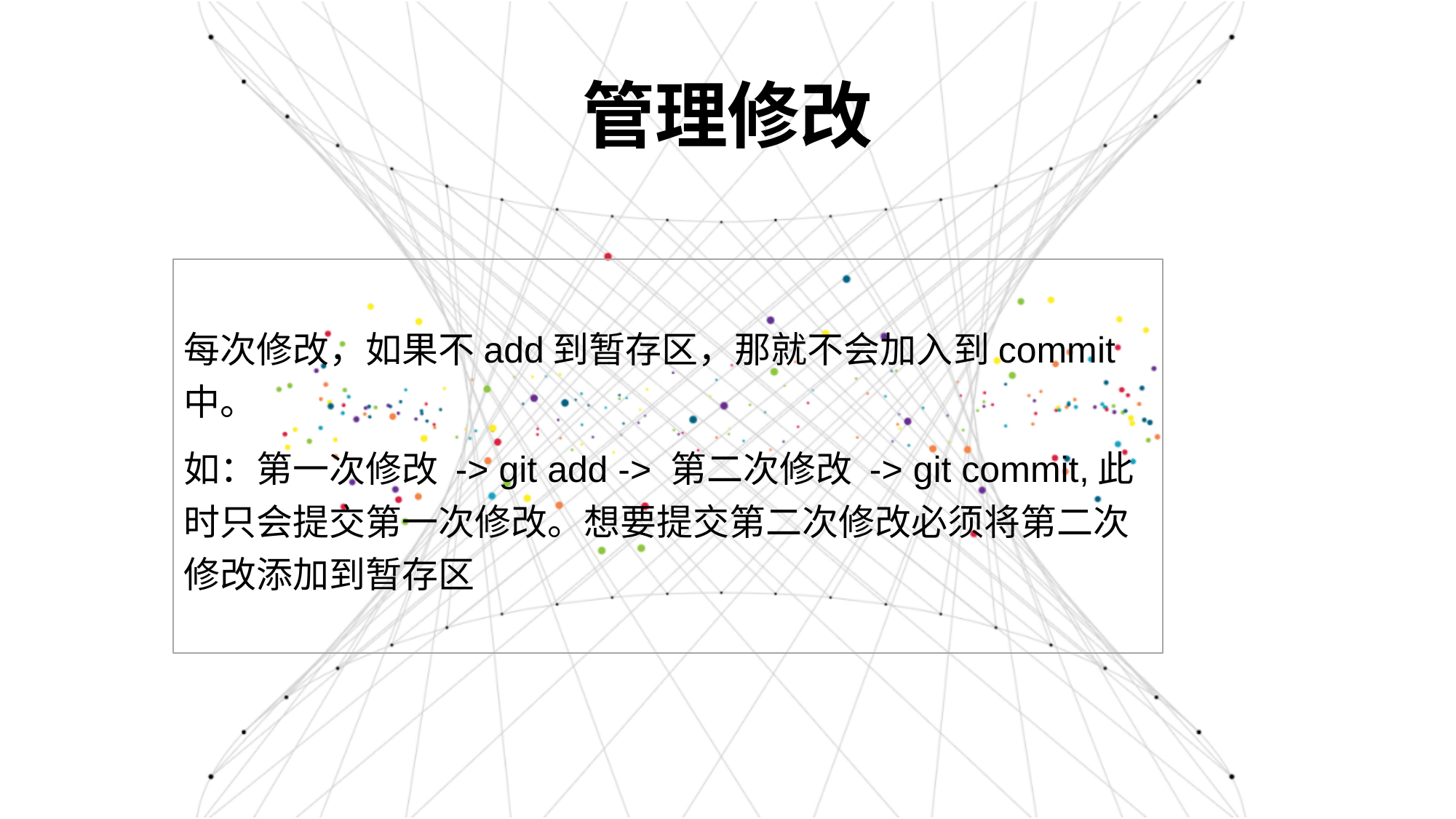

# 管理修改
每次修改，如果不add到暂存区，那就不会加入到commit中。
如：第一次修改 -> git add -> 第二次修改 -> git commit,此时只会提交第一次修改。想要提交第二次修改必须将第二次修改添加到暂存区